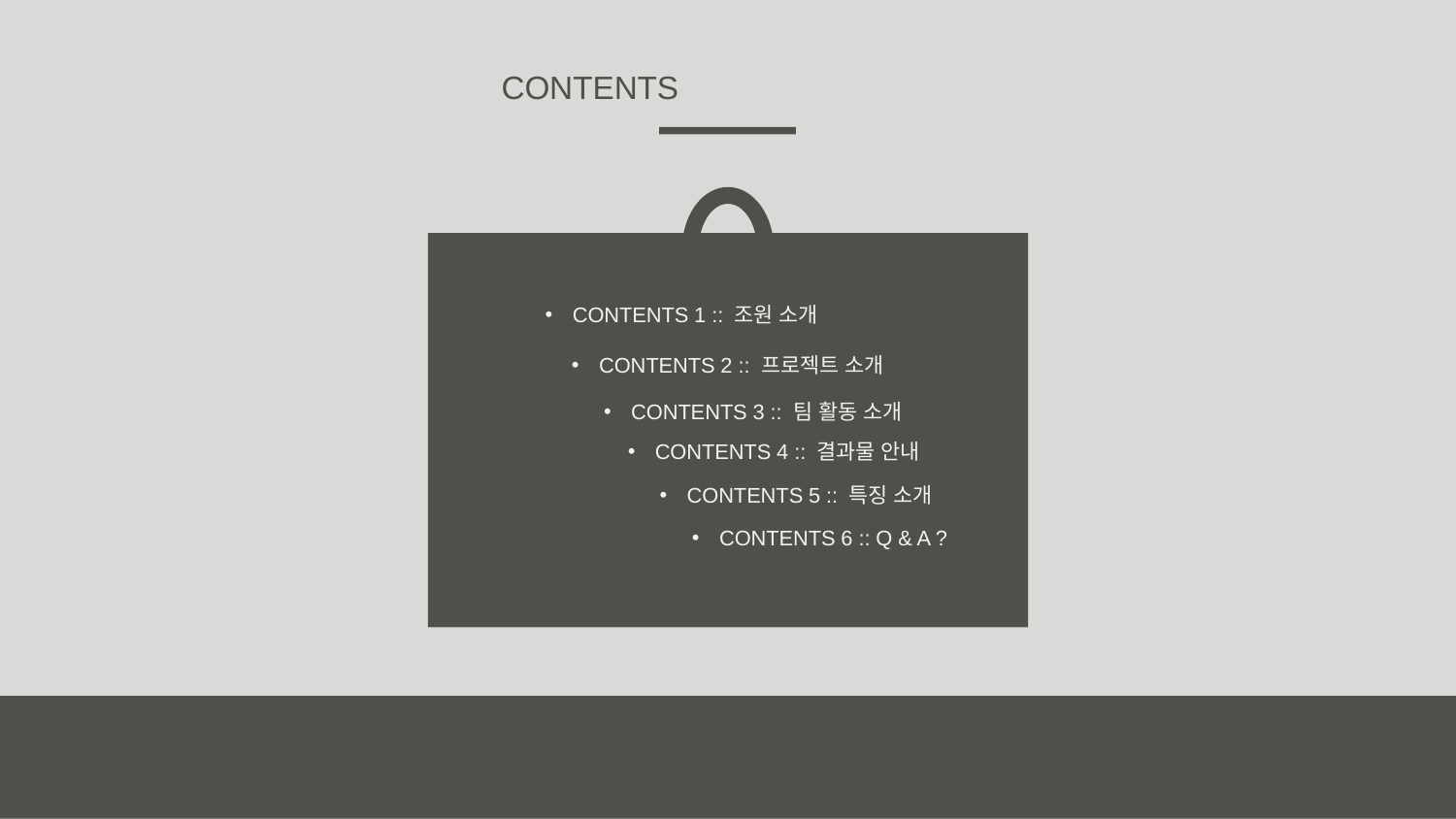

CONTENTS

CONTENTS 1 :: 조원 소개
CONTENTS 2 :: 프로젝트 소개
CONTENTS 3 :: 팀 활동 소개
CONTENTS 4 :: 결과물 안내
CONTENTS 5 :: 특징 소개
CONTENTS 6 :: Q & A ?